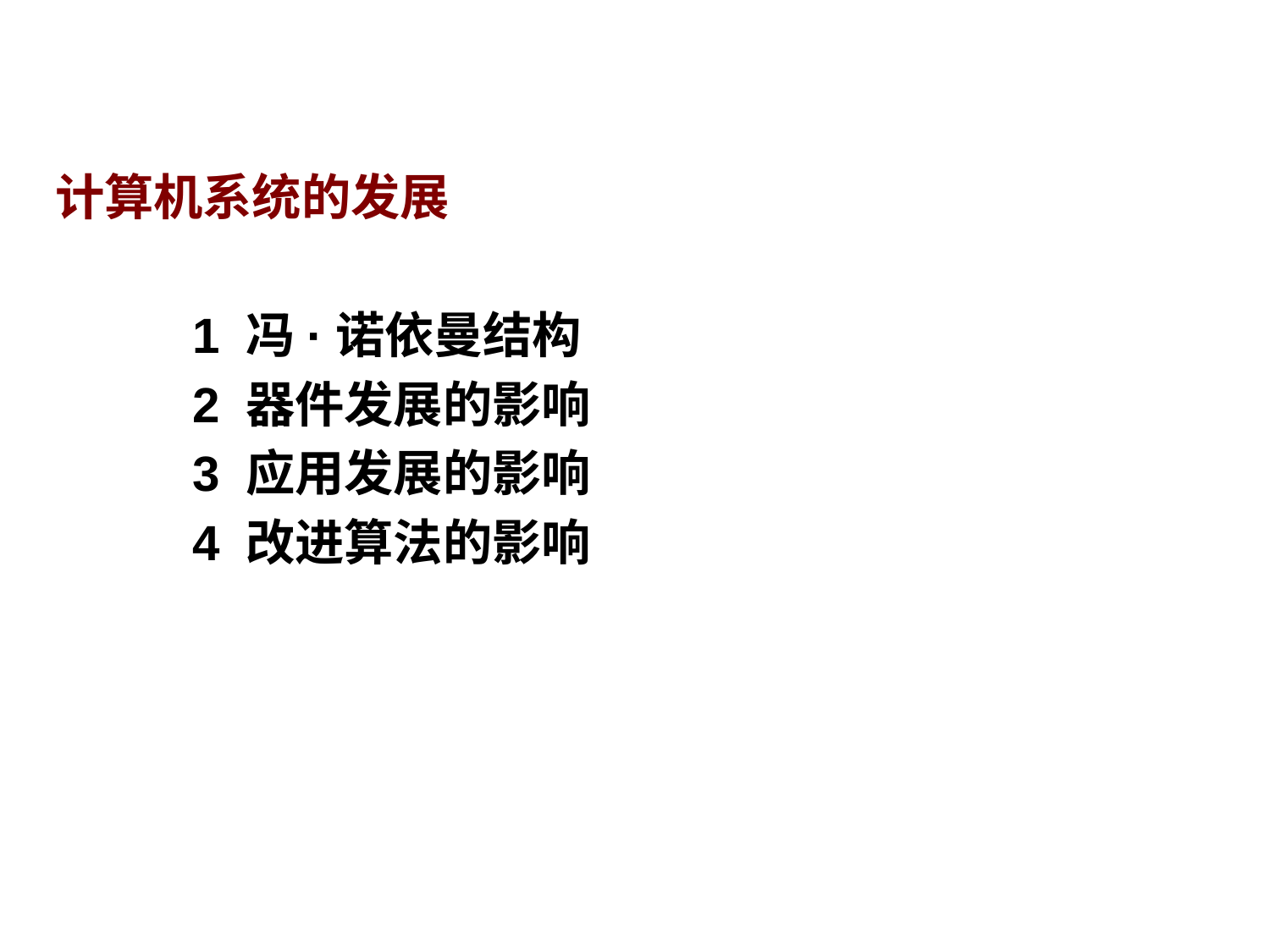

# 计算机系统的发展
1 冯·诺依曼结构
2 器件发展的影响
3 应用发展的影响
4 改进算法的影响